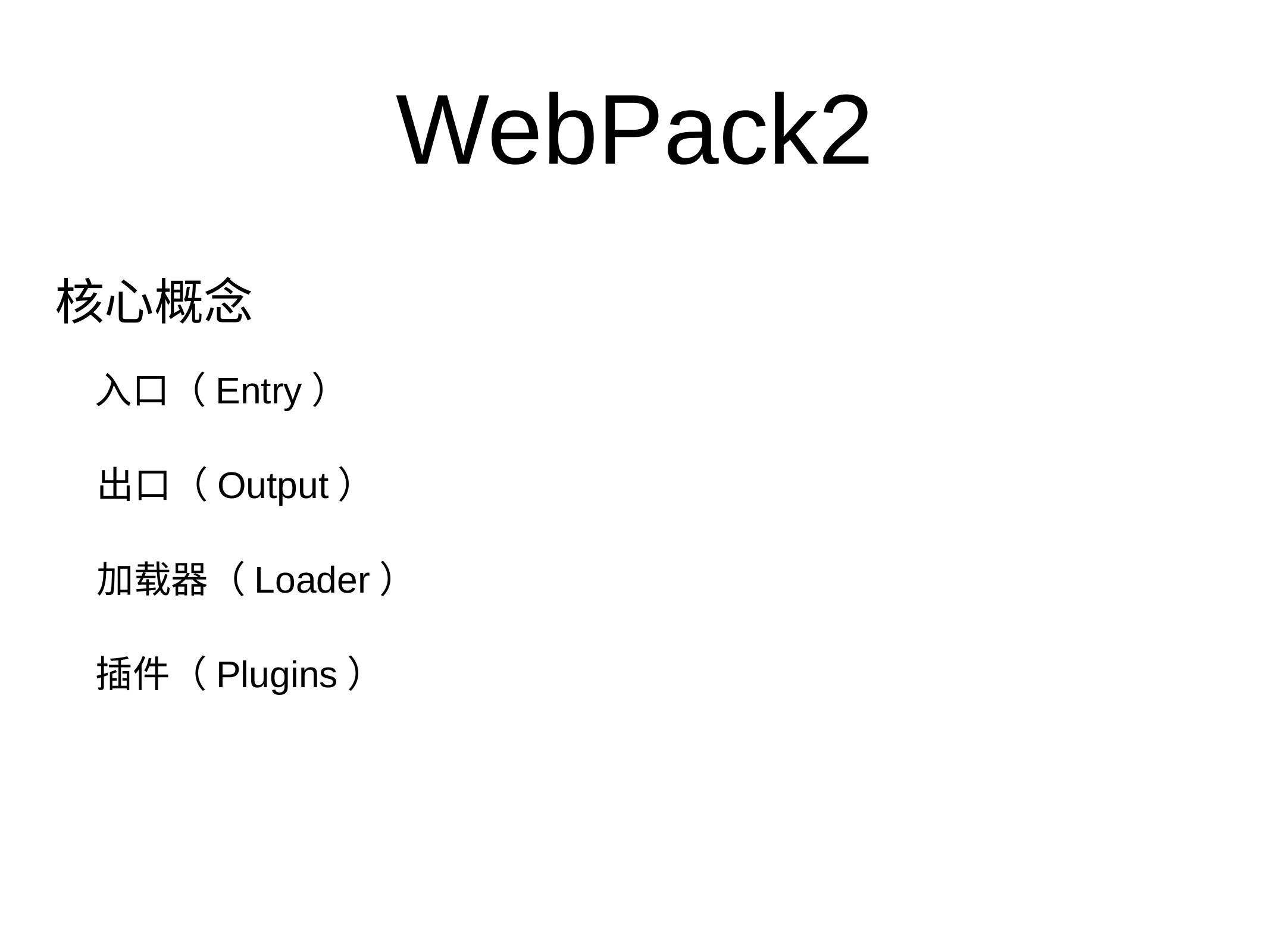

# WebPack2
核心概念
入口（Entry）
出口（Output）
加载器（Loader）
插件（Plugins）